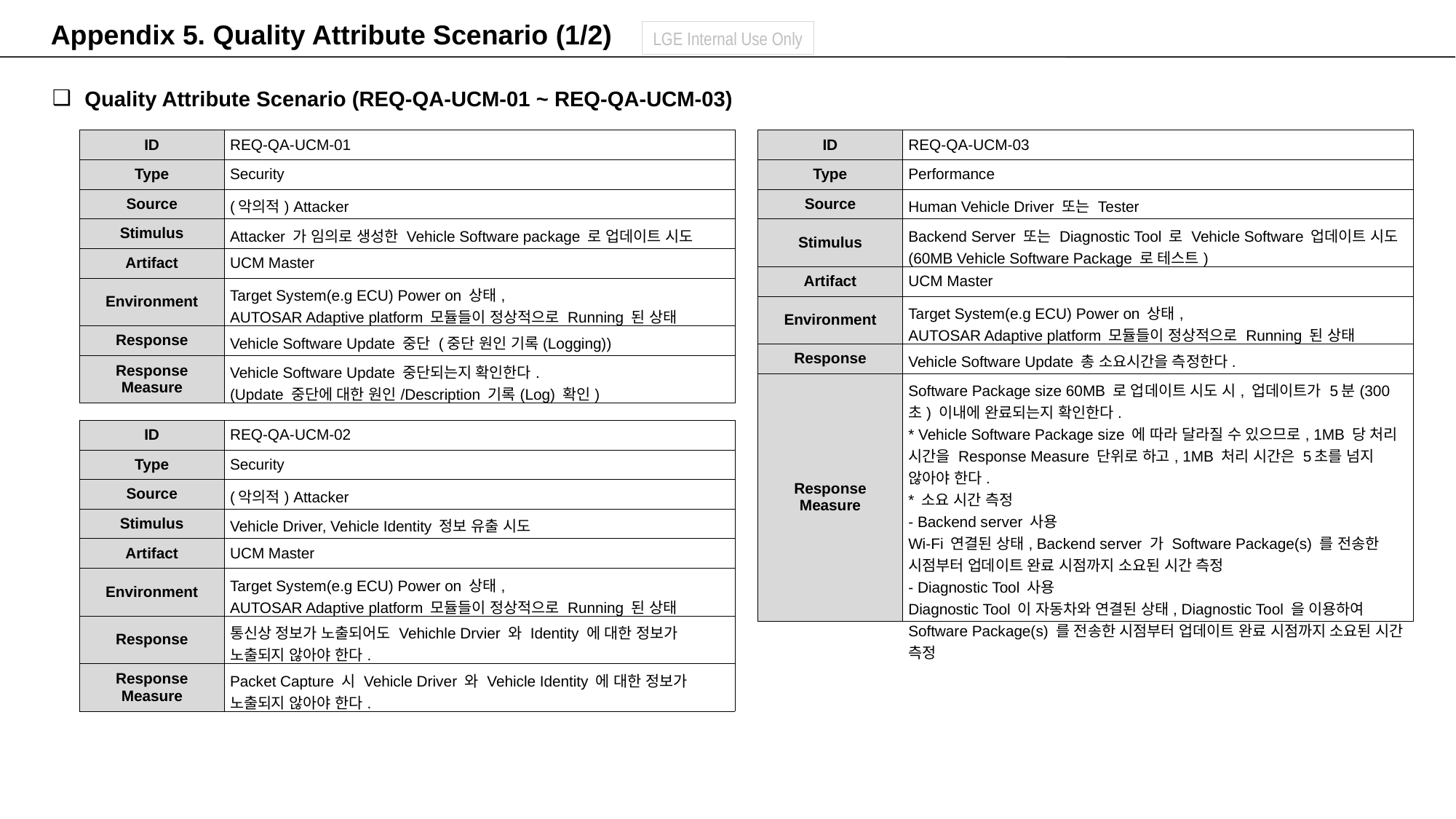

Appendix 5. Quality Attribute Scenario (1/2)
Quality Attribute Scenario (REQ-QA-UCM-01 ~ REQ-QA-UCM-03)
| ID | REQ-QA-UCM-01 |
| --- | --- |
| Type | Security |
| Source | (악의적) Attacker |
| Stimulus | Attacker 가 임의로 생성한 Vehicle Software package 로 업데이트 시도 |
| Artifact | UCM Master |
| Environment | Target System(e.g ECU) Power on 상태, AUTOSAR Adaptive platform 모듈들이 정상적으로 Running 된 상태 |
| Response | Vehicle Software Update 중단 (중단 원인 기록(Logging)) |
| Response Measure | Vehicle Software Update 중단되는지 확인한다. (Update 중단에 대한 원인/Description 기록(Log) 확인) |
| ID | REQ-QA-UCM-03 |
| --- | --- |
| Type | Performance |
| Source | Human Vehicle Driver 또는 Tester |
| Stimulus | Backend Server 또는 Diagnostic Tool 로 Vehicle Software 업데이트 시도 (60MB Vehicle Software Package 로 테스트) |
| Artifact | UCM Master |
| Environment | Target System(e.g ECU) Power on 상태, AUTOSAR Adaptive platform 모듈들이 정상적으로 Running 된 상태 |
| Response | Vehicle Software Update 총 소요시간을 측정한다. |
| Response Measure | Software Package size 60MB 로 업데이트 시도 시, 업데이트가 5분(300초) 이내에 완료되는지 확인한다. \* Vehicle Software Package size 에 따라 달라질 수 있으므로, 1MB 당 처리 시간을 Response Measure 단위로 하고, 1MB 처리 시간은 5초를 넘지 않아야 한다. \* 소요 시간 측정 - Backend server 사용 Wi-Fi 연결된 상태, Backend server 가 Software Package(s) 를 전송한 시점부터 업데이트 완료 시점까지 소요된 시간 측정 - Diagnostic Tool 사용 Diagnostic Tool 이 자동차와 연결된 상태, Diagnostic Tool 을 이용하여 Software Package(s) 를 전송한 시점부터 업데이트 완료 시점까지 소요된 시간 측정 |
| ID | REQ-QA-UCM-02 |
| --- | --- |
| Type | Security |
| Source | (악의적) Attacker |
| Stimulus | Vehicle Driver, Vehicle Identity 정보 유출 시도 |
| Artifact | UCM Master |
| Environment | Target System(e.g ECU) Power on 상태, AUTOSAR Adaptive platform 모듈들이 정상적으로 Running 된 상태 |
| Response | 통신상 정보가 노출되어도 Vehichle Drvier 와 Identity 에 대한 정보가 노출되지 않아야 한다. |
| Response Measure | Packet Capture 시 Vehicle Driver 와 Vehicle Identity 에 대한 정보가 노출되지 않아야 한다. |